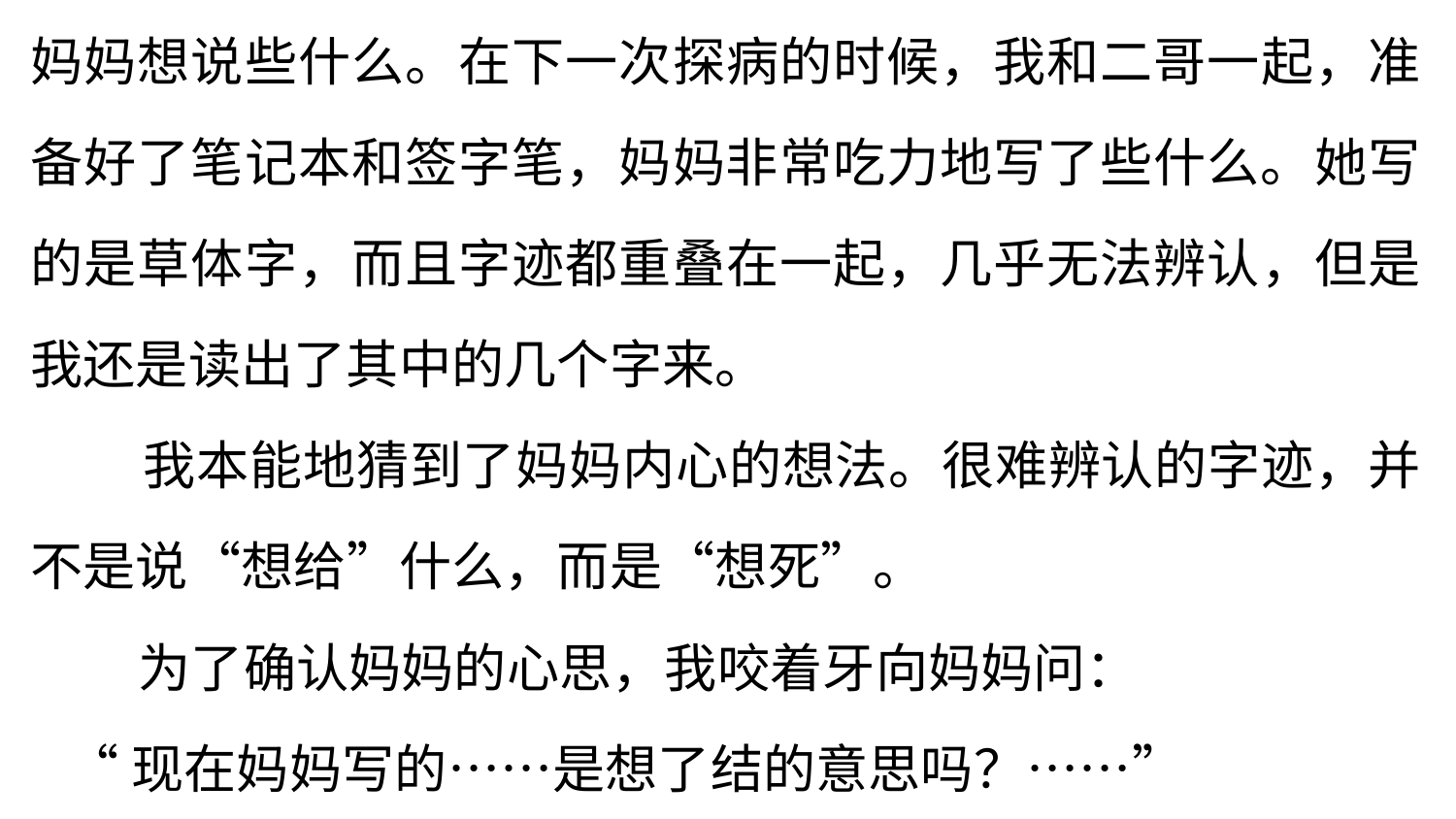

妈妈想说些什么。在下一次探病的时候，我和二哥一起，准备好了笔记本和签字笔，妈妈非常吃力地写了些什么。她写的是草体字，而且字迹都重叠在一起，几乎无法辨认，但是我还是读出了其中的几个字来。
        我本能地猜到了妈妈内心的想法。很难辨认的字迹，并不是说“想给”什么，而是“想死”。
        为了确认妈妈的心思，我咬着牙向妈妈问：
   “现在妈妈写的……是想了结的意思吗？……”